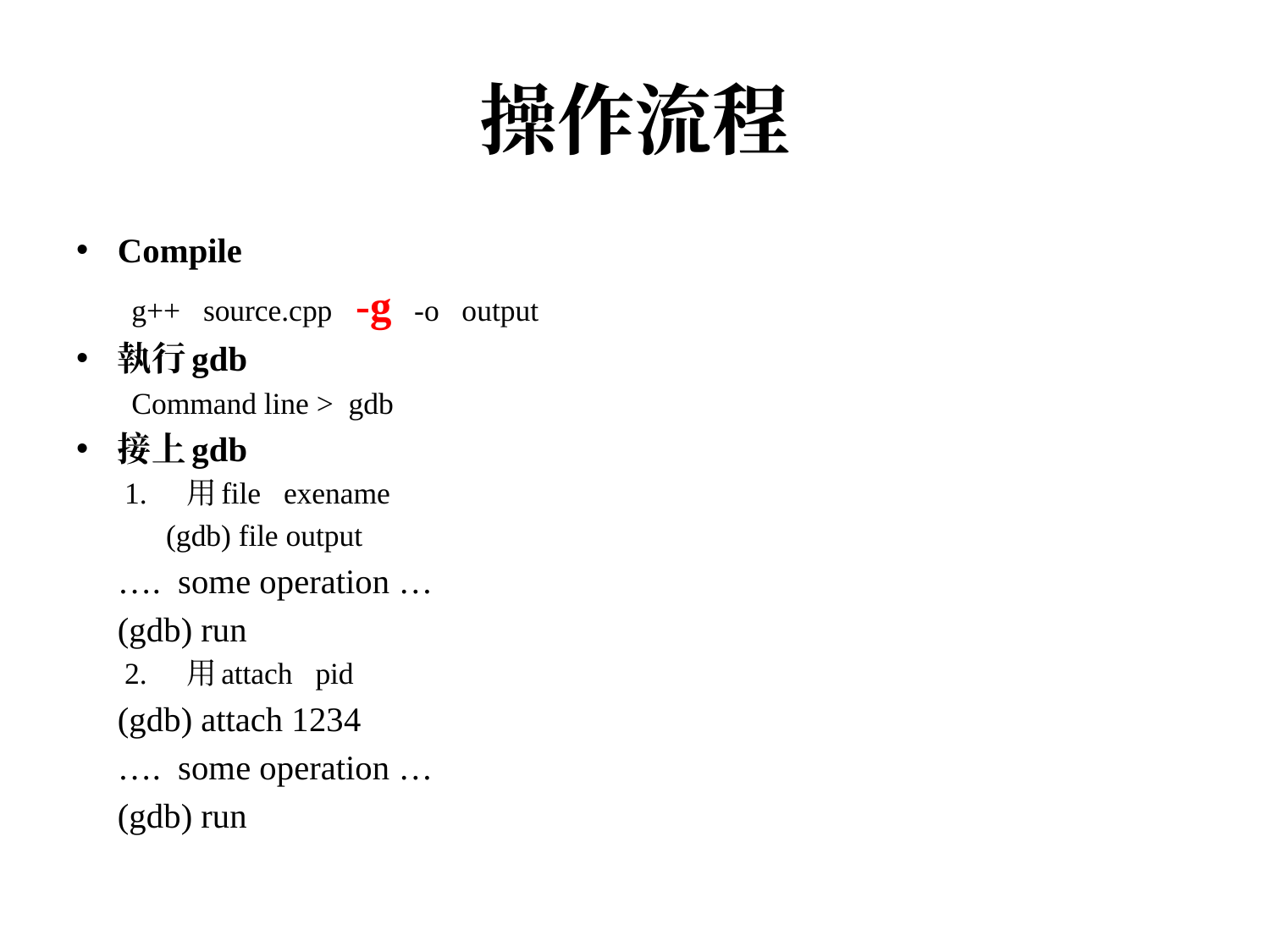

操作流程
Compile
g++   source.cpp   -g   -o   output
執行gdb
Command line >  gdb
接上gdb
用file   exename
		(gdb) file output
		….  some operation …
		(gdb) run
用attach   pid
		(gdb) attach 1234
		….  some operation …
		(gdb) run